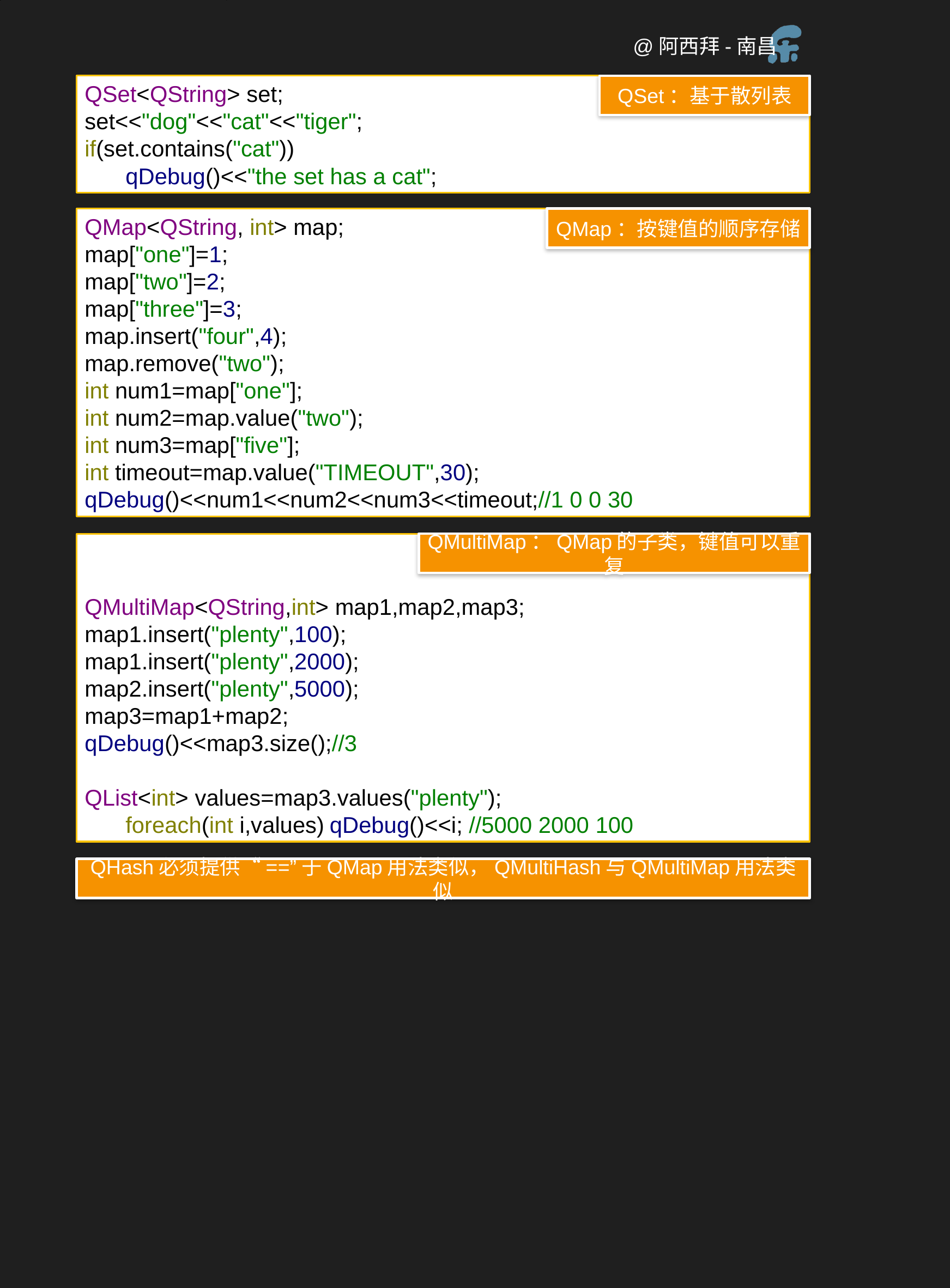

QSet<QString> set;
set<<"dog"<<"cat"<<"tiger";
if(set.contains("cat"))
qDebug()<<"the set has a cat";
QSet：基于散列表
QMap<QString, int> map;
map["one"]=1;
map["two"]=2;
map["three"]=3;
map.insert("four",4);
map.remove("two");
int num1=map["one"];
int num2=map.value("two");
int num3=map["five"];
int timeout=map.value("TIMEOUT",30); qDebug()<<num1<<num2<<num3<<timeout;//1 0 0 30
QMap：按键值的顺序存储

QMultiMap<QString,int> map1,map2,map3;
map1.insert("plenty",100);
map1.insert("plenty",2000);
map2.insert("plenty",5000);
map3=map1+map2;
qDebug()<<map3.size();//3

QList<int> values=map3.values("plenty");
foreach(int i,values) qDebug()<<i; //5000 2000 100
QMultiMap：QMap的子类，键值可以重复
QHash必须提供“==”于QMap用法类似，QMultiHash与QMultiMap用法类似